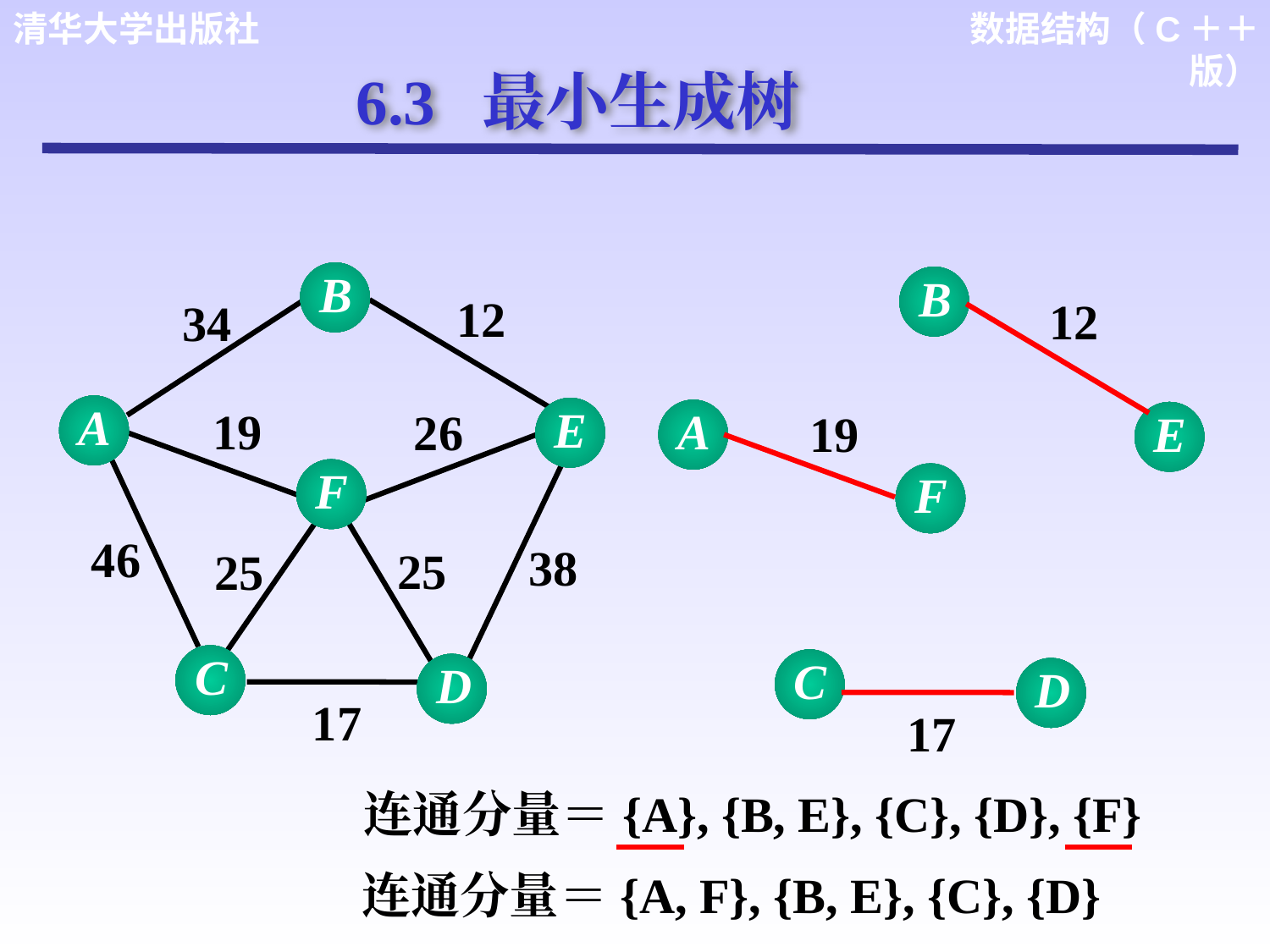

6.3  最小生成树
B

B

12
12

34

A

E

A

E

19
26
19

F

F

46
38
25
25
C

C

D

D

17

17
连通分量＝{A}, {B, E}, {C}, {D}, {F}
连通分量＝{A, F}, {B, E}, {C}, {D}